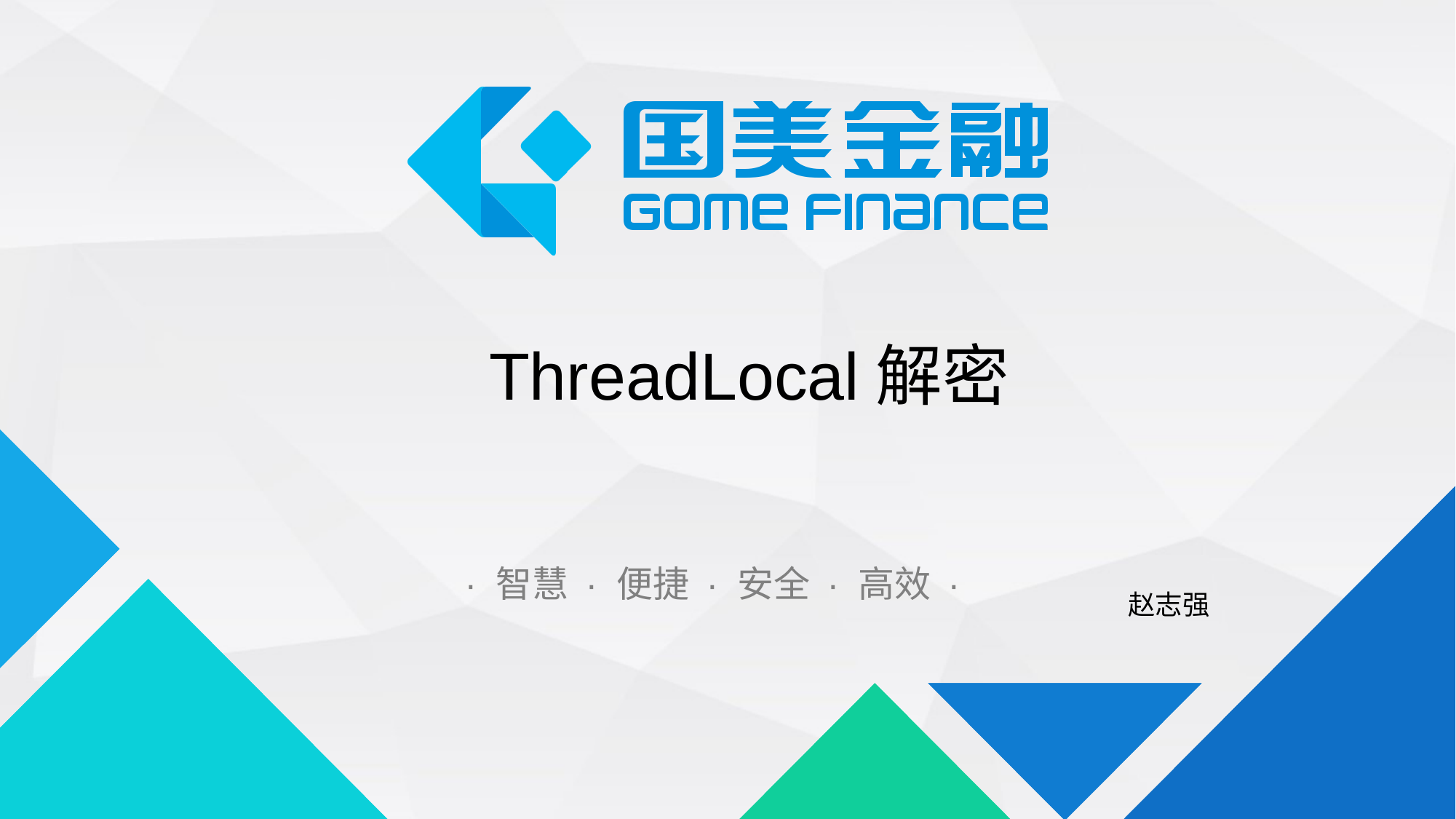

# ThreadLocal解密

· 智慧 · 便捷 · 安全 · 高效 ·

赵志强